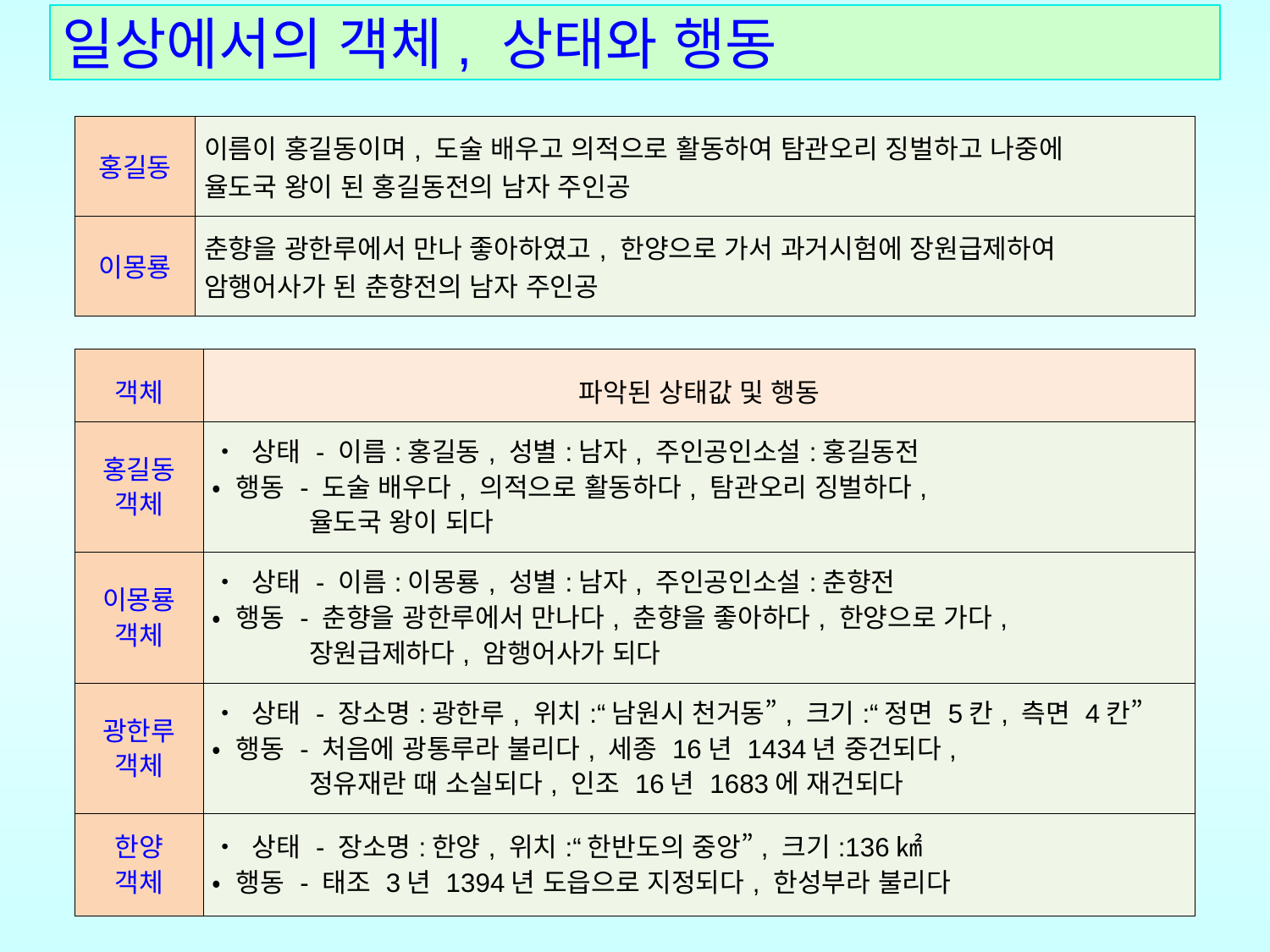

# 일상에서의 객체, 상태와 행동
| 홍길동 | 이름이 홍길동이며, 도술 배우고 의적으로 활동하여 탐관오리 징벌하고 나중에 율도국 왕이 된 홍길동전의 남자 주인공 |
| --- | --- |
| 이몽룡 | 춘향을 광한루에서 만나 좋아하였고, 한양으로 가서 과거시험에 장원급제하여 암행어사가 된 춘향전의 남자 주인공 |
| 객체 | 파악된 상태값 및 행동 |
| --- | --- |
| 홍길동 객체 | • 상태 - 이름:홍길동, 성별:남자, 주인공인소설:홍길동전 • 행동 - 도술 배우다, 의적으로 활동하다, 탐관오리 징벌하다, 율도국 왕이 되다 |
| 이몽룡 객체 | • 상태 - 이름:이몽룡, 성별:남자, 주인공인소설:춘향전 • 행동 - 춘향을 광한루에서 만나다, 춘향을 좋아하다, 한양으로 가다, 장원급제하다, 암행어사가 되다 |
| 광한루 객체 | • 상태 - 장소명:광한루, 위치:“남원시 천거동”, 크기:“정면 5칸, 측면 4칸” • 행동 - 처음에 광통루라 불리다, 세종 16년 1434년 중건되다, 정유재란 때 소실되다, 인조 16년 1683에 재건되다 |
| 한양 객체 | • 상태 - 장소명:한양, 위치:“한반도의 중앙”, 크기:136㎢ • 행동 - 태조 3년 1394년 도읍으로 지정되다, 한성부라 불리다 |